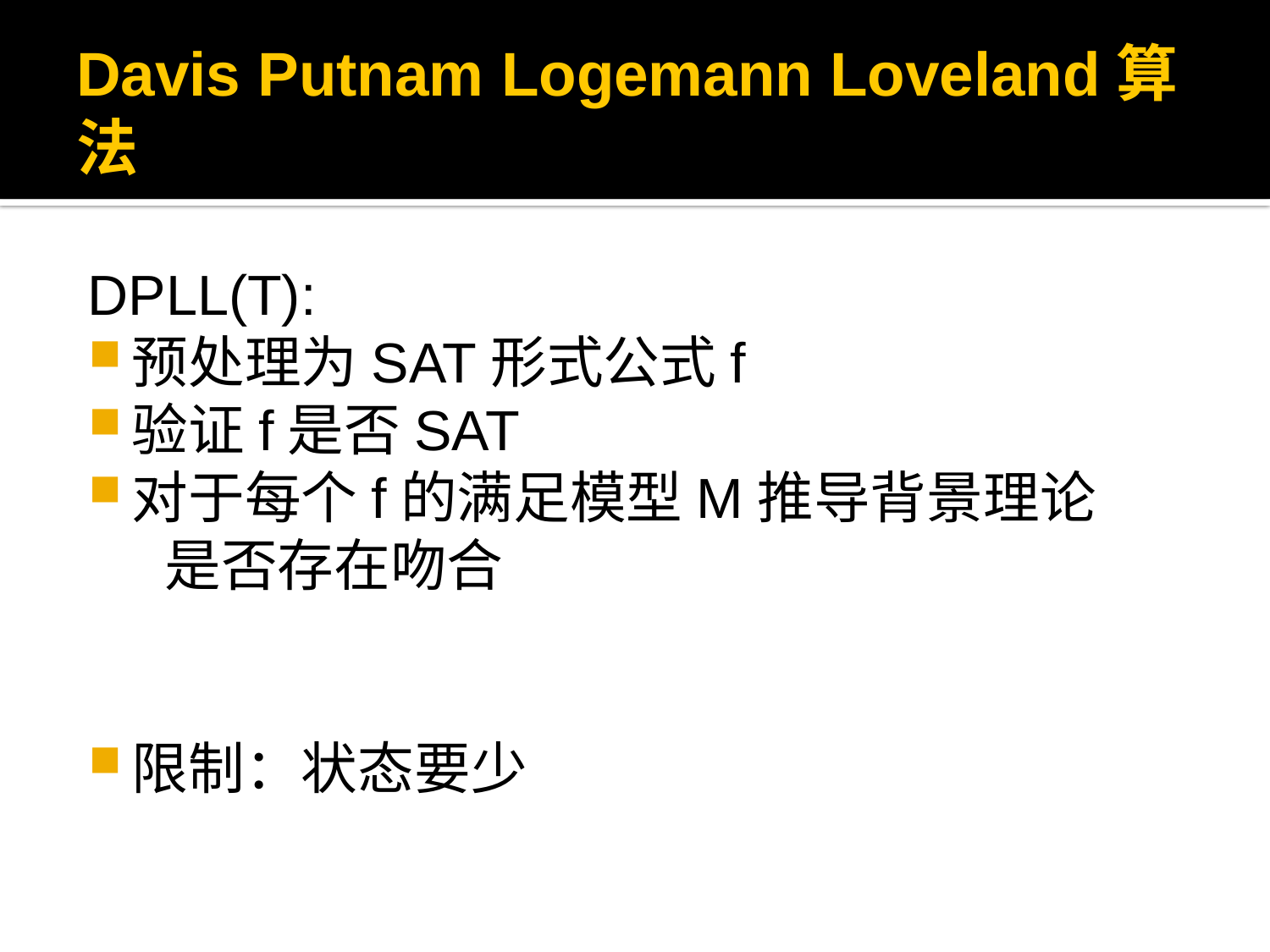

# Davis Putnam Logemann Loveland算法
DPLL(T):
预处理为SAT形式公式f
验证f是否SAT
对于每个f的满足模型M推导背景理论
     是否存在吻合

限制：状态要少